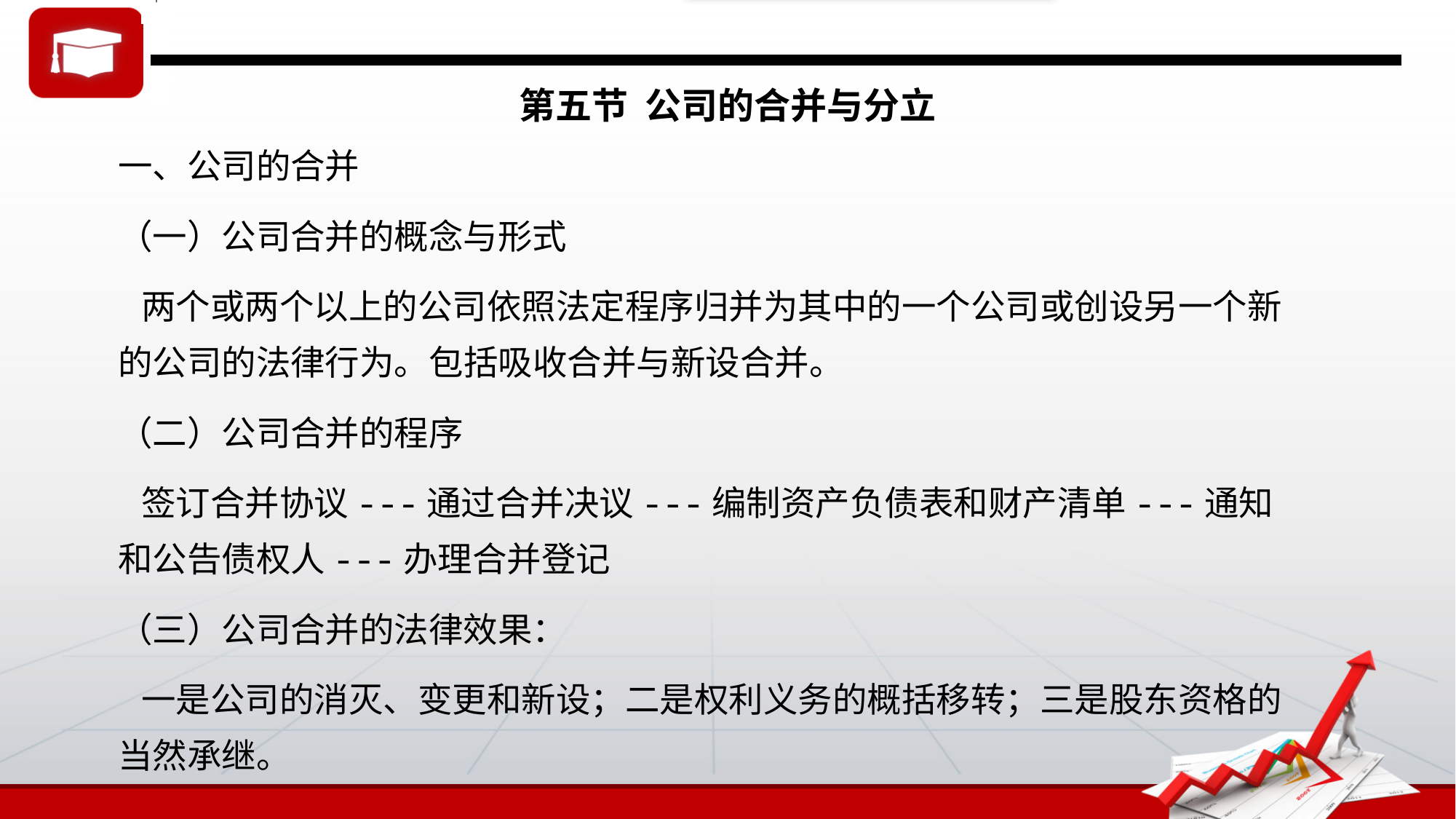

# 第五节  公司的合并与分立
一、公司的合并
（一）公司合并的概念与形式
  两个或两个以上的公司依照法定程序归并为其中的一个公司或创设另一个新的公司的法律行为。包括吸收合并与新设合并。
（二）公司合并的程序
  签订合并协议---通过合并决议---编制资产负债表和财产清单---通知和公告债权人---办理合并登记
（三）公司合并的法律效果：
  一是公司的消灭、变更和新设；二是权利义务的概括移转；三是股东资格的当然承继。